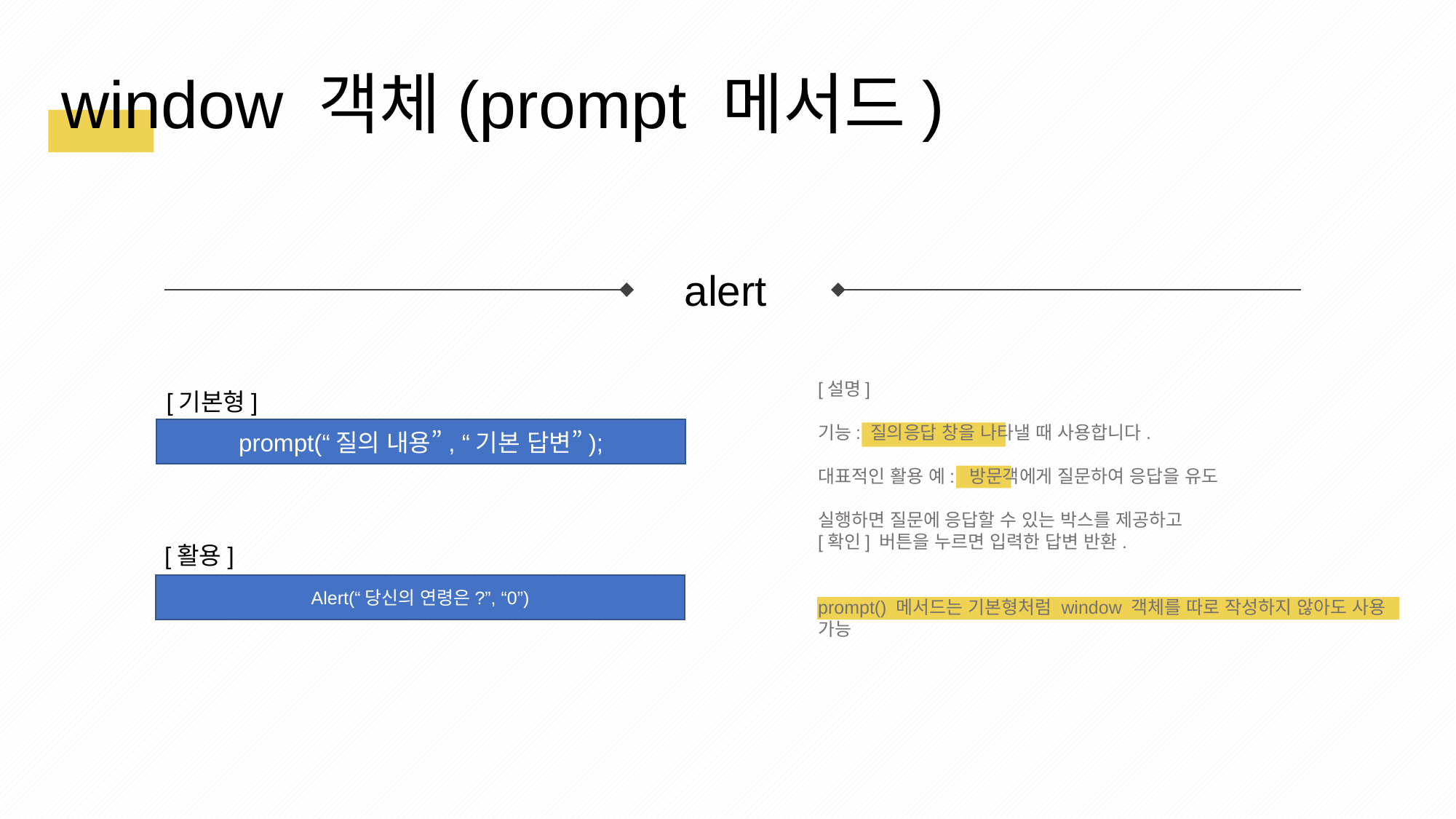

window 객체(prompt 메서드)

alert

[설명]

기능: 질의응답 창을 나타낼 때 사용합니다.

대표적인 활용 예:  방문객에게 질문하여 응답을 유도

실행하면 질문에 응답할 수 있는 박스를 제공하고
[확인] 버튼을 누르면 입력한 답변 반환.

prompt() 메서드는 기본형처럼 window 객체를 따로 작성하지 않아도 사용 가능
[기본형]
prompt(“질의 내용”, “기본 답변”);

[활용]
Alert(“당신의 연령은?”, “0”)